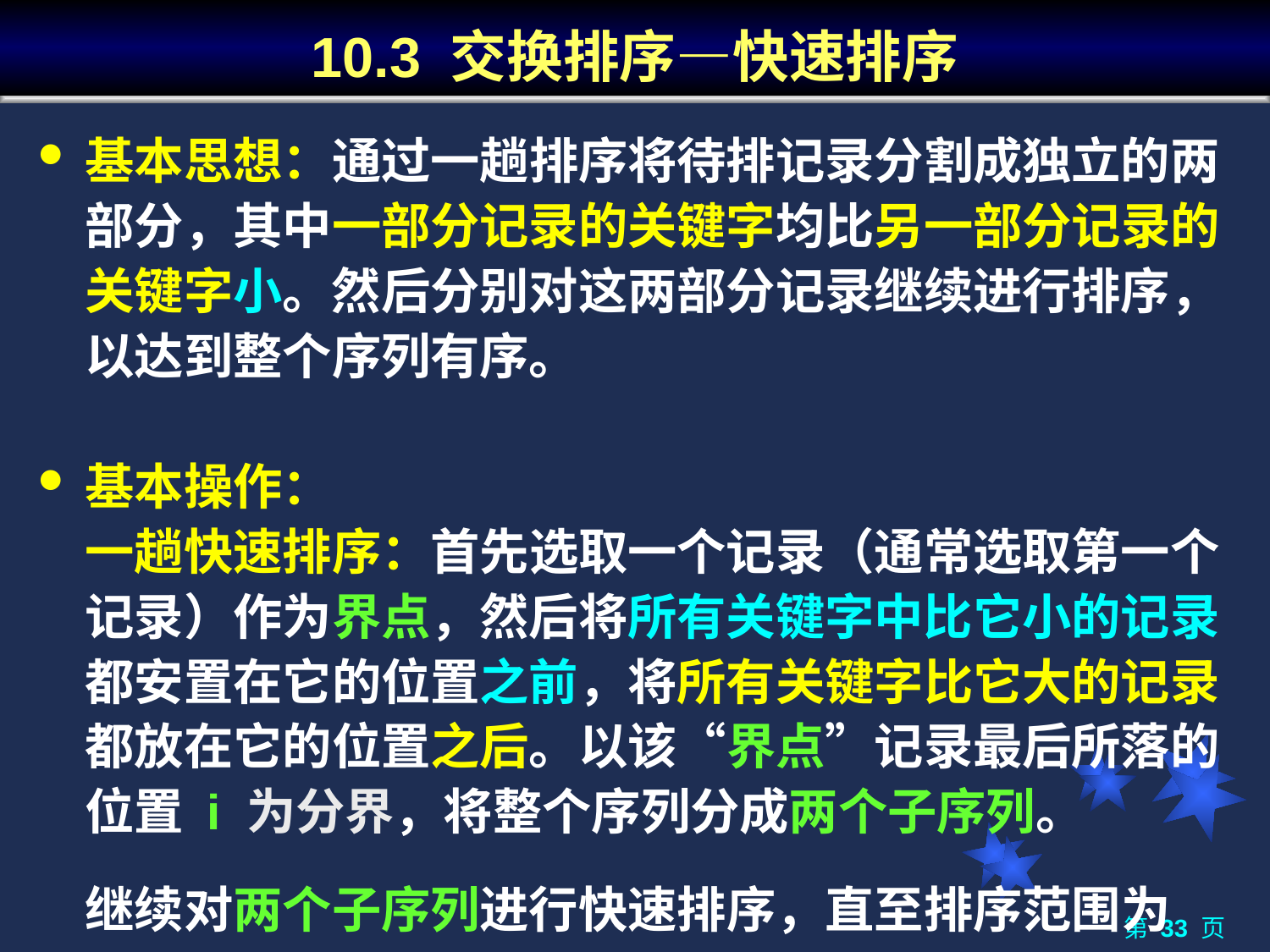

# 10.3 交换排序—快速排序
基本思想：通过一趟排序将待排记录分割成独立的两部分，其中一部分记录的关键字均比另一部分记录的关键字小。然后分别对这两部分记录继续进行排序，以达到整个序列有序。

基本操作：
	一趟快速排序：首先选取一个记录（通常选取第一个记录）作为界点，然后将所有关键字中比它小的记录都安置在它的位置之前，将所有关键字比它大的记录都放在它的位置之后。以该“界点”记录最后所落的位置 i 为分界，将整个序列分成两个子序列。

	继续对两个子序列进行快速排序，直至排序范围为1;

第 33 页